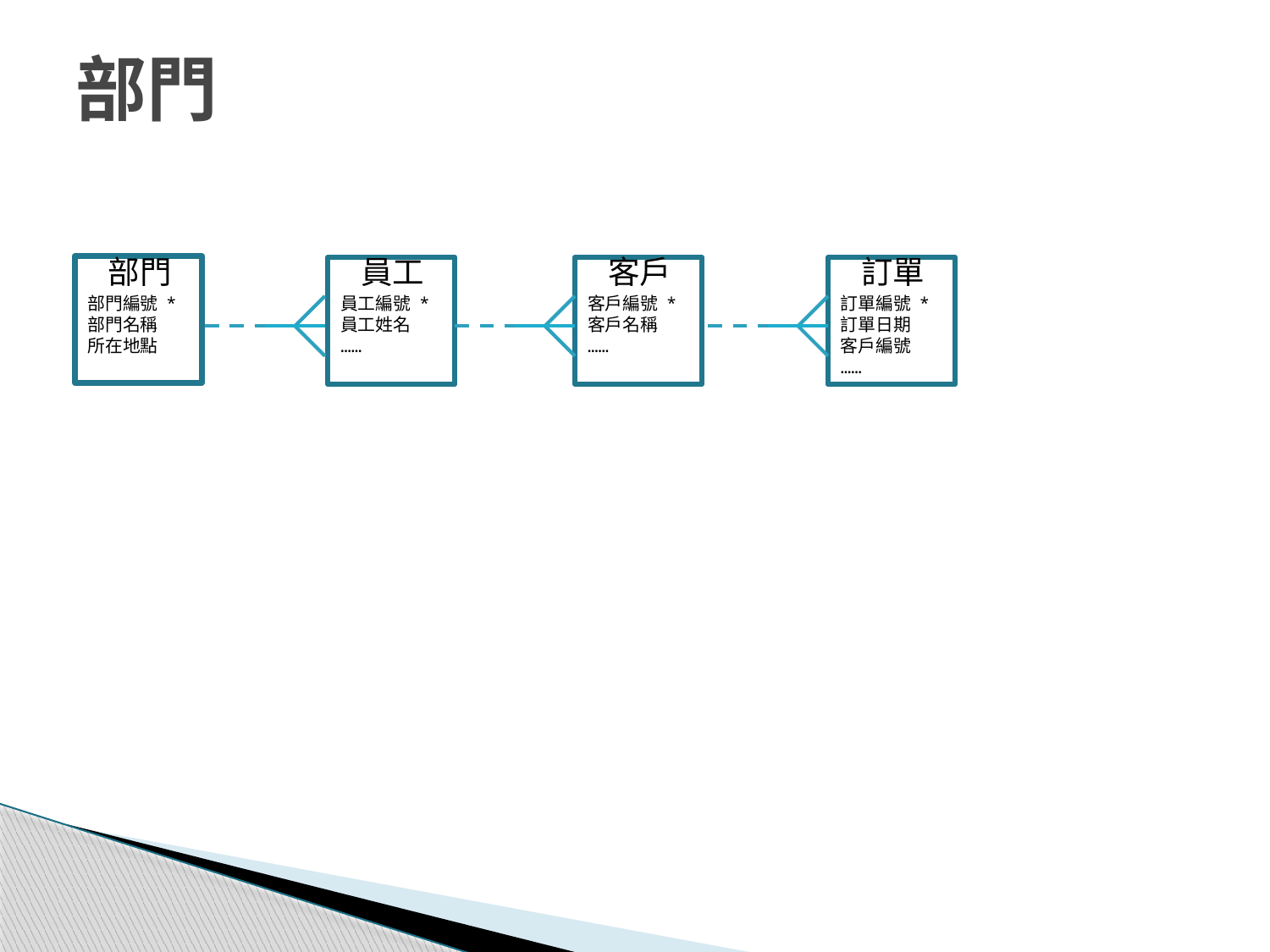

# 部門
部門
員工
客戶
訂單

部門編號 *
部門名稱
所在地點
員工編號 *
員工姓名
……
客戶編號 *
客戶名稱
……
訂單編號 *
訂單日期
客戶編號
……